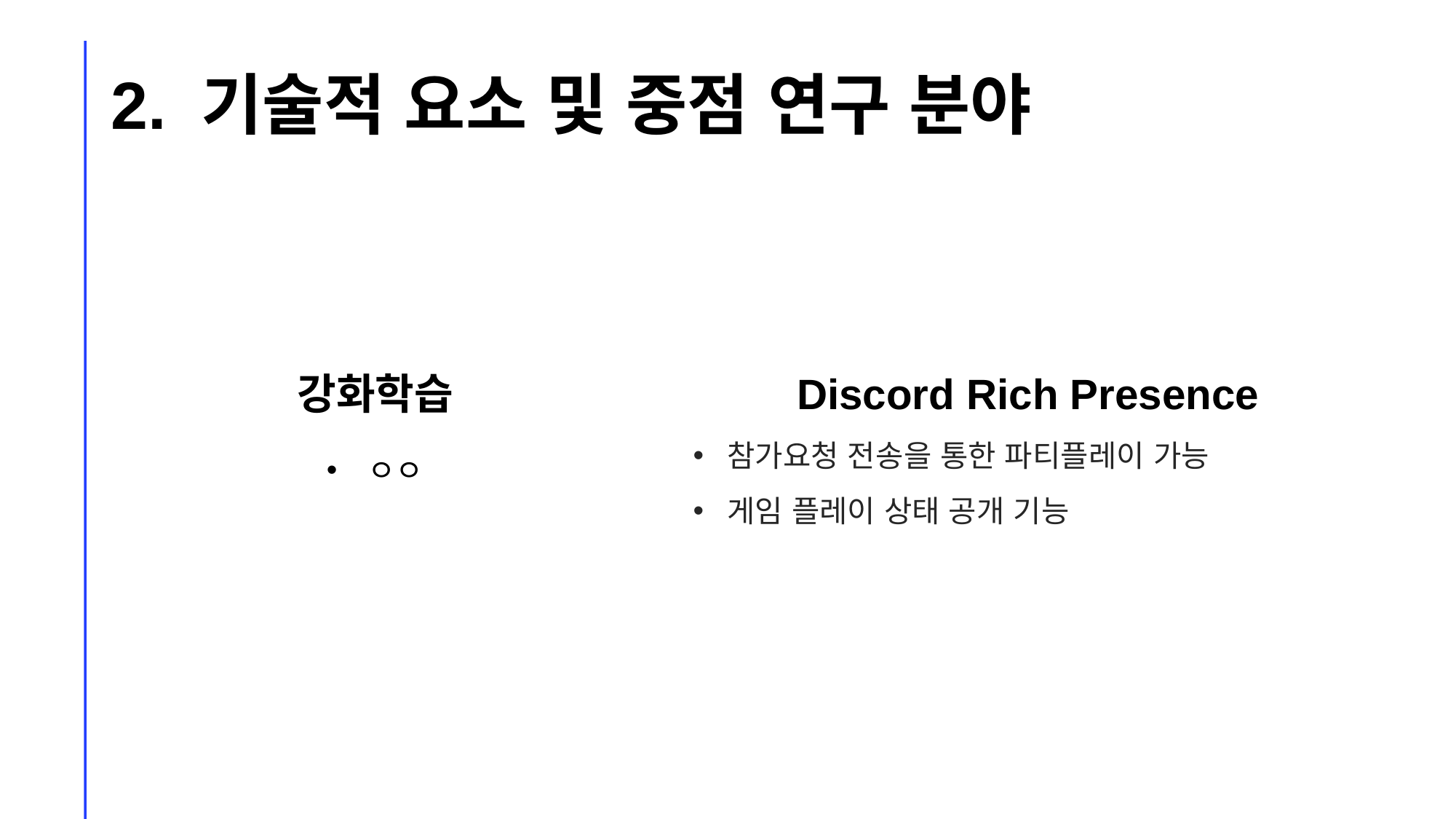

2. 기술적 요소 및 중점 연구 분야
Discord Rich Presence
참가요청 전송을 통한 파티플레이 가능
게임 플레이 상태 공개 기능
강화학습
ㅇㅇ